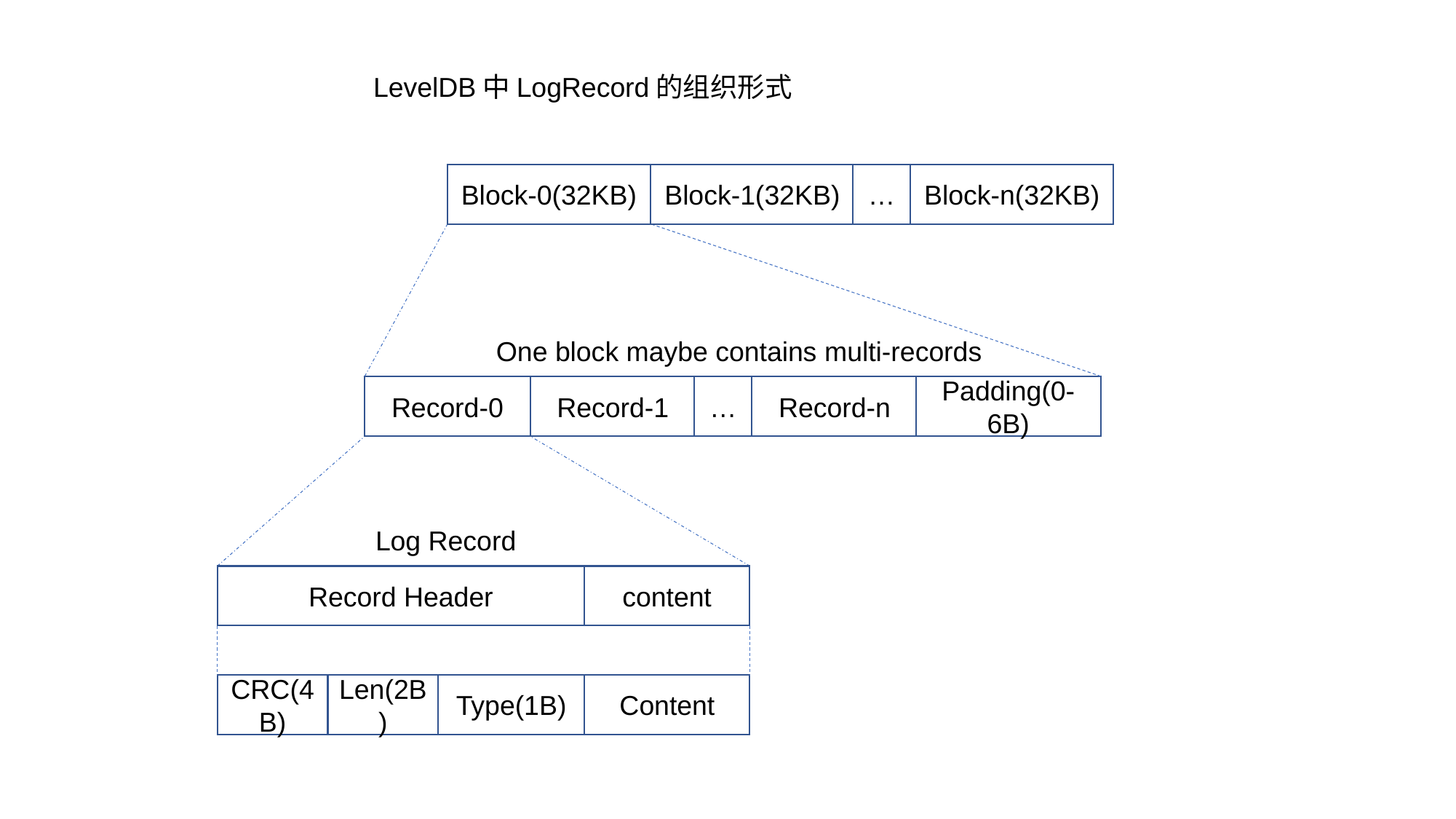

LevelDB中LogRecord的组织形式
Block-1(32KB)
…
Block-0(32KB)
Block-n(32KB)
One block maybe contains multi-records
Padding(0-6B)
…
Record-n
Record-1
Record-0
Log Record
CRC(4B)
Len(2B)
Type(1B)
Content
content
Record Header